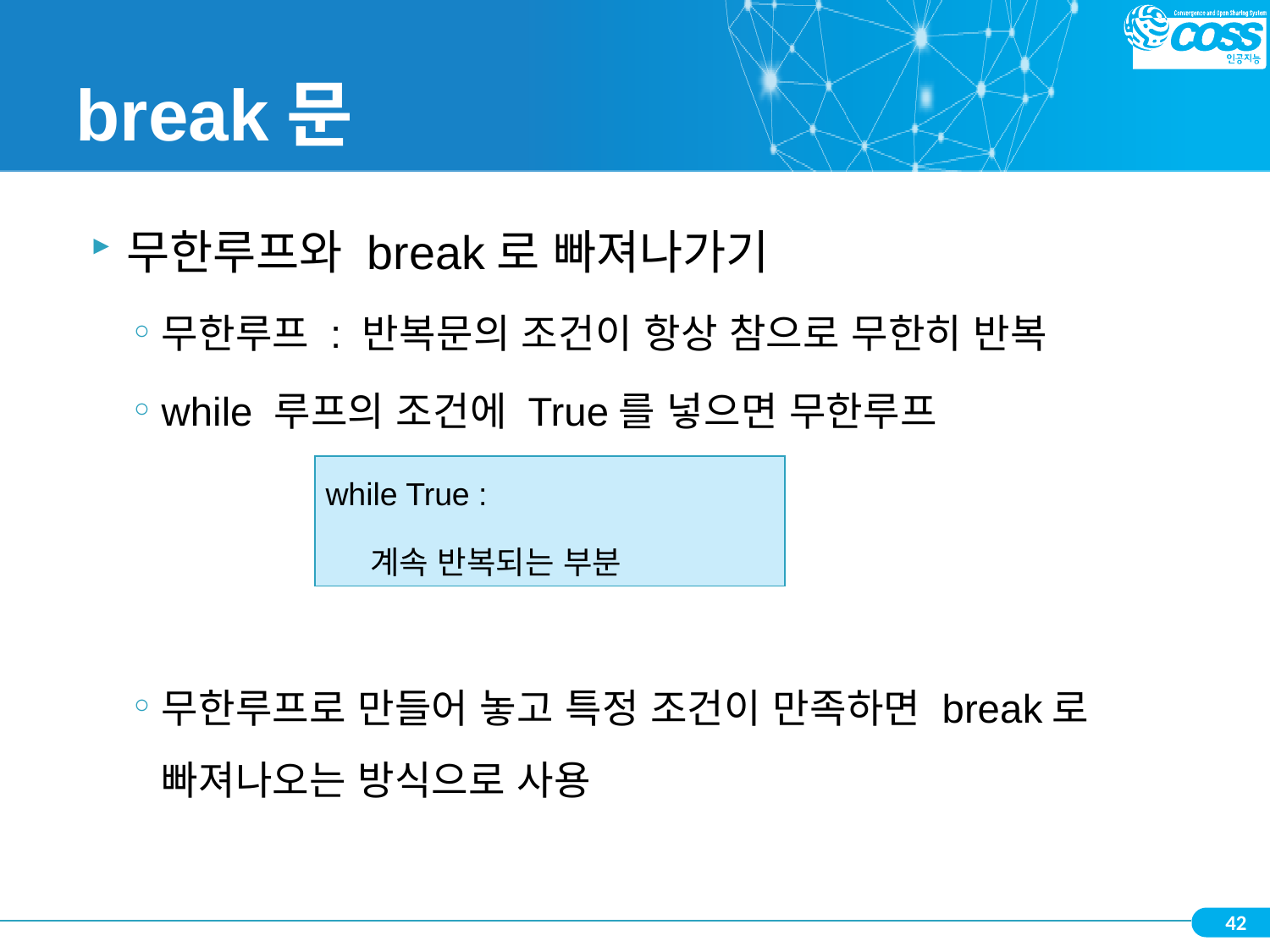

# break문
무한루프와 break로 빠져나가기
무한루프 : 반복문의 조건이 항상 참으로 무한히 반복
while 루프의 조건에 True를 넣으면 무한루프

무한루프로 만들어 놓고 특정 조건이 만족하면 break로 빠져나오는 방식으로 사용
| while True : 계속 반복되는 부분 |
| --- |